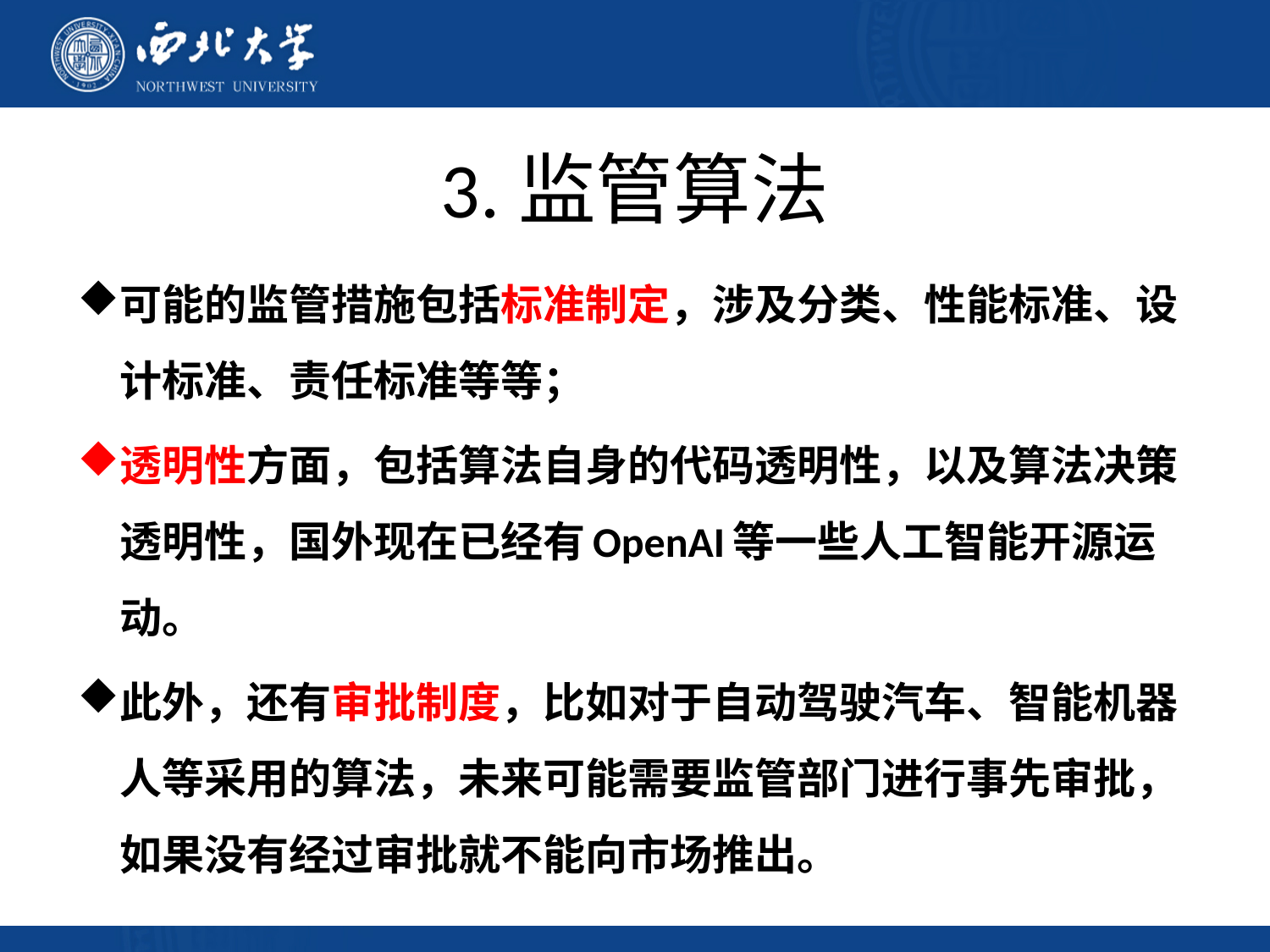

# 3.监管算法
可能的监管措施包括标准制定，涉及分类、性能标准、设计标准、责任标准等等；
透明性方面，包括算法自身的代码透明性，以及算法决策透明性，国外现在已经有OpenAI等一些人工智能开源运动。
此外，还有审批制度，比如对于自动驾驶汽车、智能机器人等采用的算法，未来可能需要监管部门进行事先审批，如果没有经过审批就不能向市场推出。